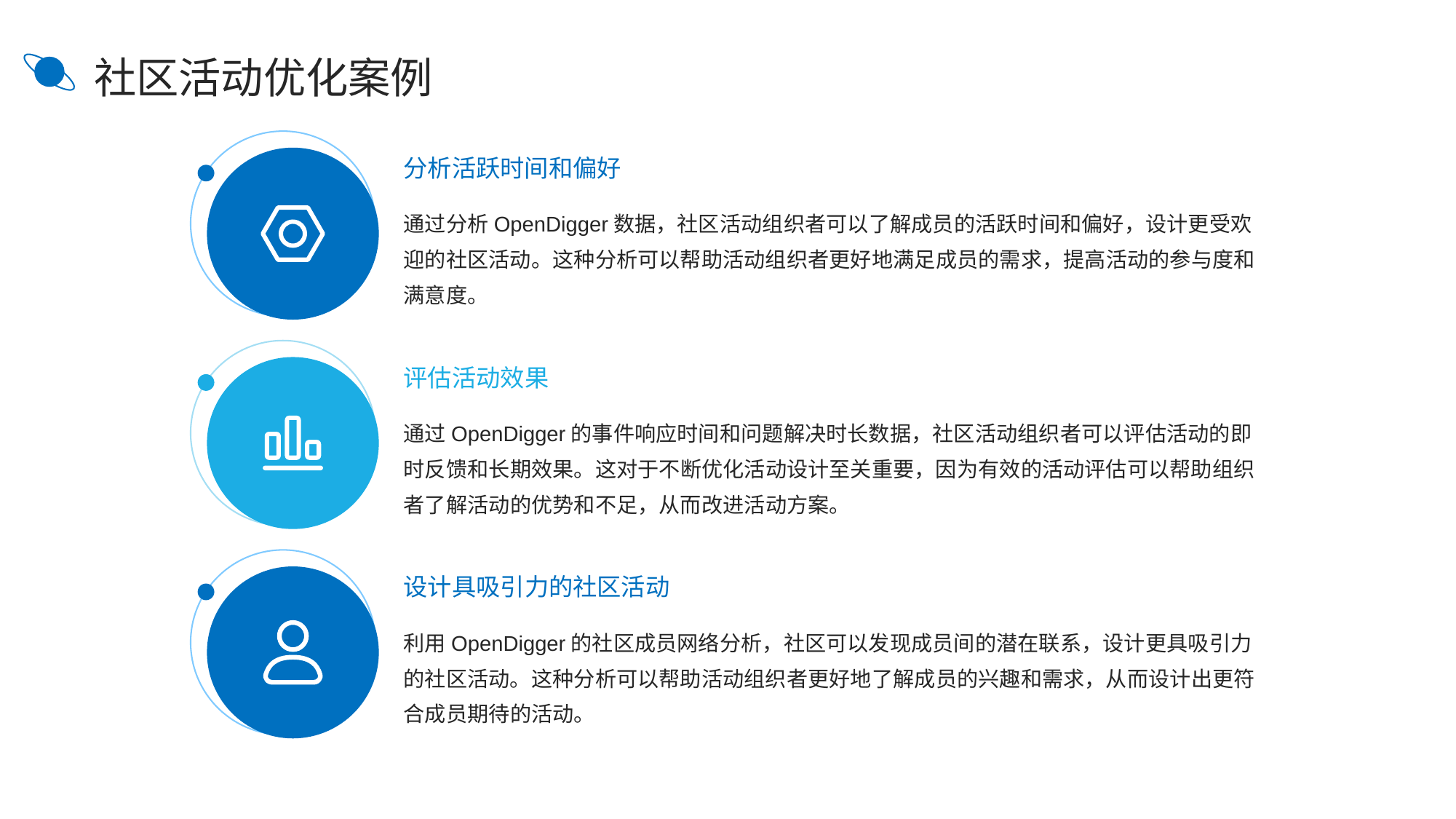

社区活动优化案例

分析活跃时间和偏好

通过分析OpenDigger数据，社区活动组织者可以了解成员的活跃时间和偏好，设计更受欢迎的社区活动。这种分析可以帮助活动组织者更好地满足成员的需求，提高活动的参与度和满意度。

评估活动效果

通过OpenDigger的事件响应时间和问题解决时长数据，社区活动组织者可以评估活动的即时反馈和长期效果。这对于不断优化活动设计至关重要，因为有效的活动评估可以帮助组织者了解活动的优势和不足，从而改进活动方案。

设计具吸引力的社区活动

利用OpenDigger的社区成员网络分析，社区可以发现成员间的潜在联系，设计更具吸引力的社区活动。这种分析可以帮助活动组织者更好地了解成员的兴趣和需求，从而设计出更符合成员期待的活动。